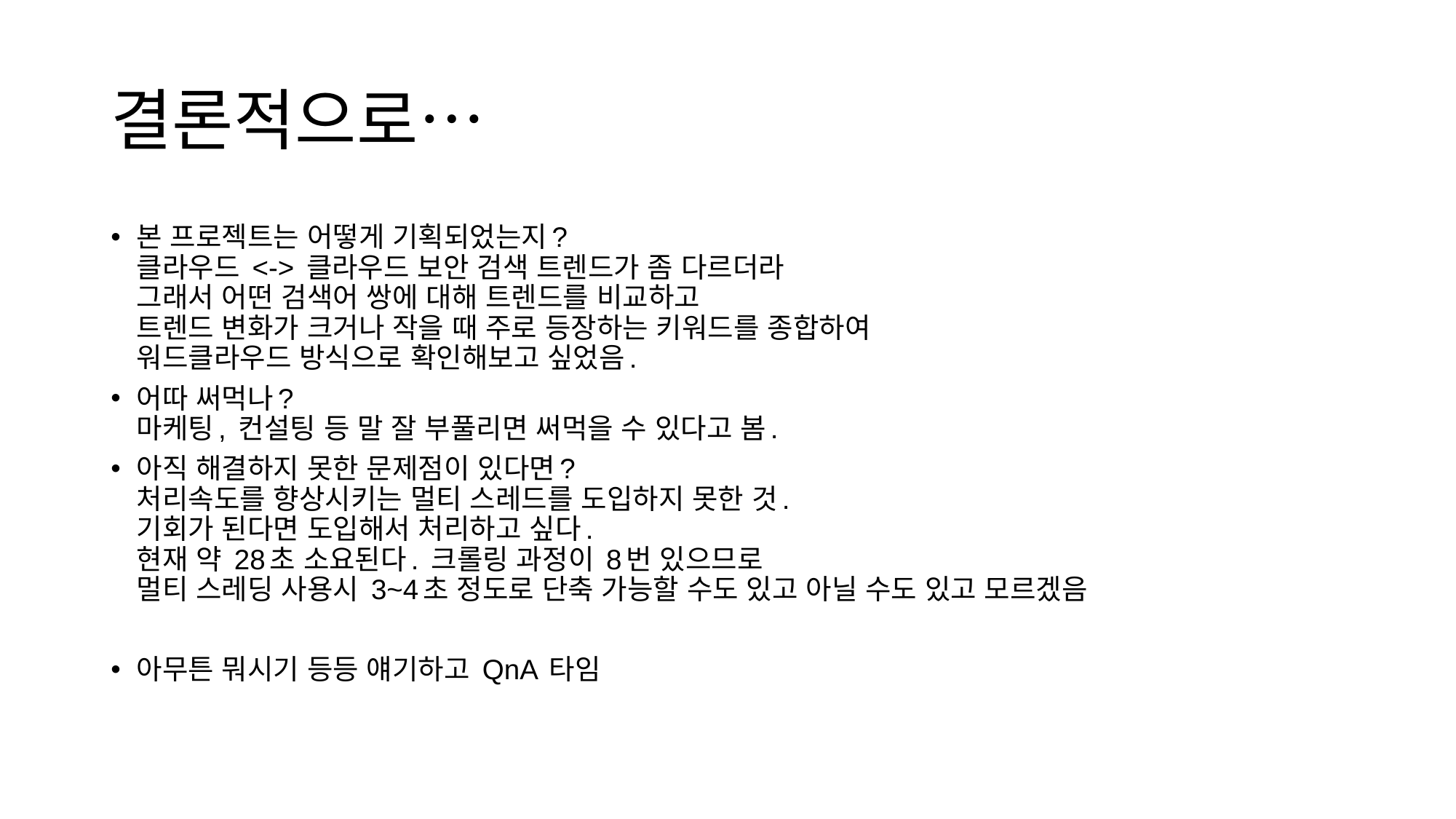

# 결론적으로…
본 프로젝트는 어떻게 기획되었는지?
클라우드 <-> 클라우드 보안 검색 트렌드가 좀 다르더라
그래서 어떤 검색어 쌍에 대해 트렌드를 비교하고
트렌드 변화가 크거나 작을 때 주로 등장하는 키워드를 종합하여
워드클라우드 방식으로 확인해보고 싶었음.
어따 써먹나?
마케팅, 컨설팅 등 말 잘 부풀리면 써먹을 수 있다고 봄.
아직 해결하지 못한 문제점이 있다면?
처리속도를 향상시키는 멀티 스레드를 도입하지 못한 것.
기회가 된다면 도입해서 처리하고 싶다.
현재 약 28초 소요된다. 크롤링 과정이 8번 있으므로
멀티 스레딩 사용시 3~4초 정도로 단축 가능할 수도 있고 아닐 수도 있고 모르겠음

아무튼 뭐시기 등등 얘기하고 QnA 타임